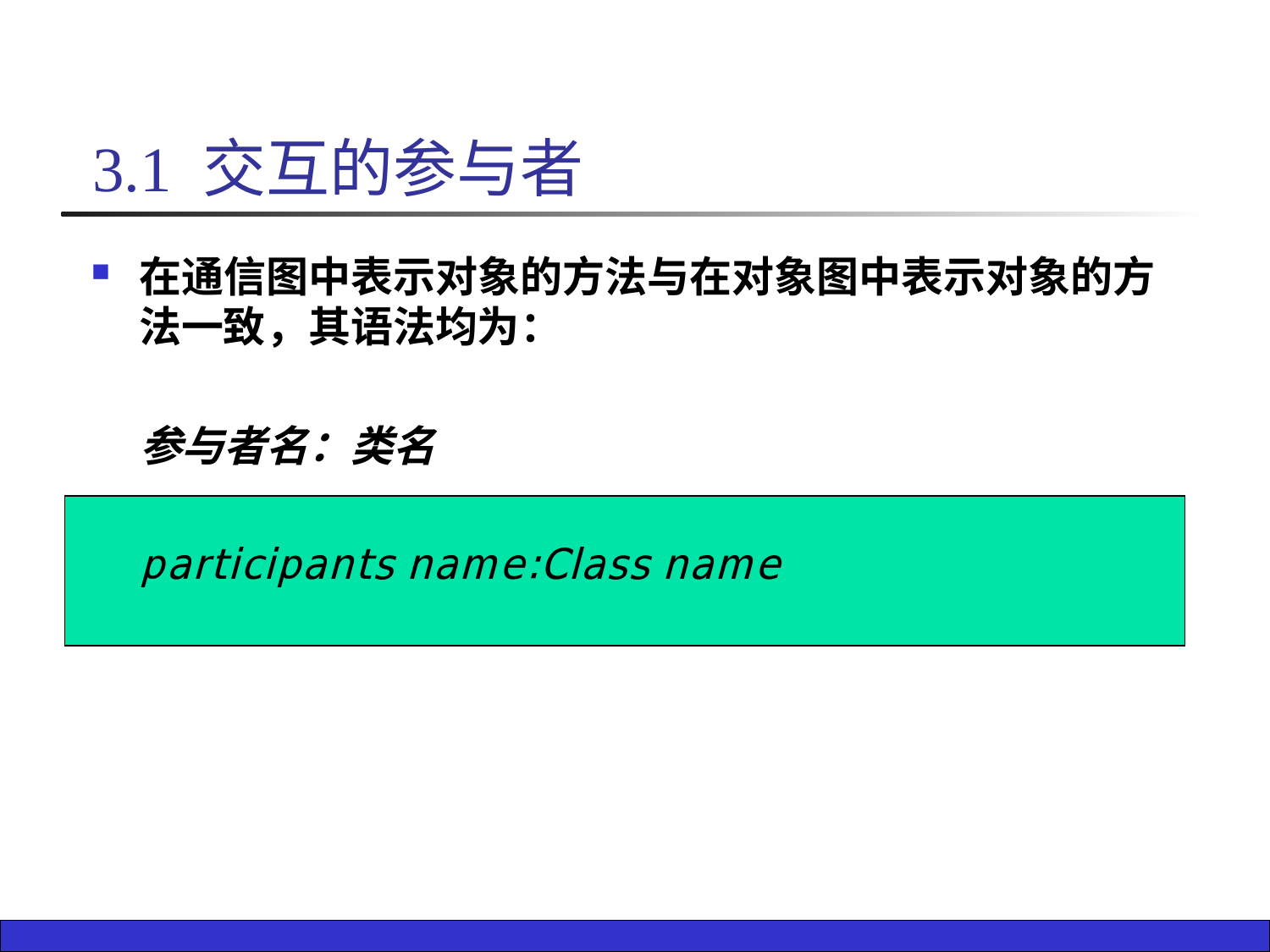

3.1 交互的参与者
在通信图中表示对象的方法与在对象图中表示对象的方法一致，其语法均为：

    参与者名：类名

    participants name:Class name